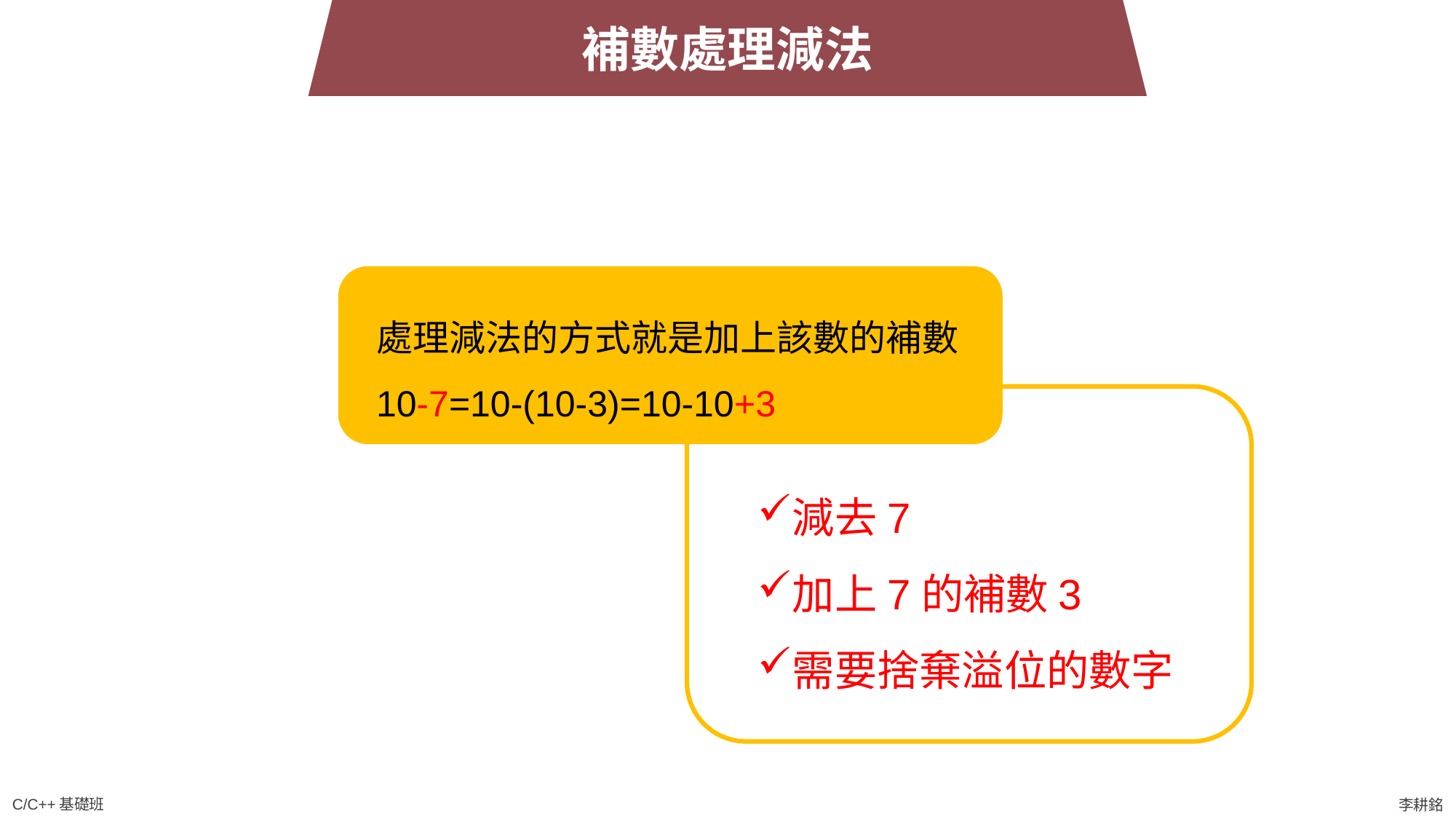

補數處理減法

處理減法的方式就是加上該數的補數
10-7=10-(10-3)=10-10+3

減去7
加上7的補數3
需要捨棄溢位的數字
C/C++基礎班
李耕銘